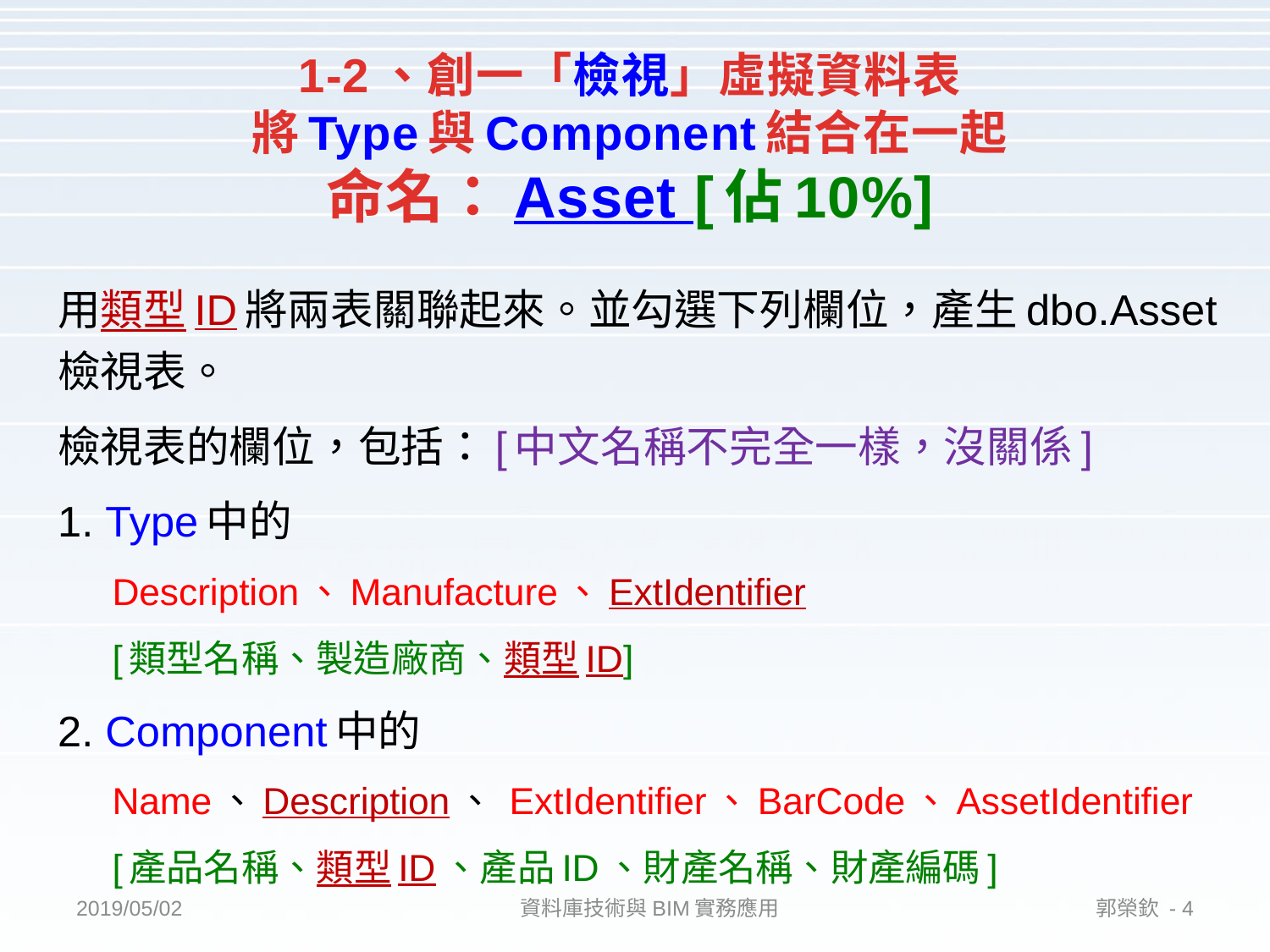

# 1-2、創一「檢視」虛擬資料表 將Type與Component結合在一起 命名：Asset [佔10%]
用類型ID將兩表關聯起來。並勾選下列欄位，產生dbo.Asset檢視表。
檢視表的欄位，包括：[中文名稱不完全一樣，沒關係]
1. Type中的
Description、Manufacture、ExtIdentifier
[類型名稱、製造廠商、類型ID]
2. Component中的
Name、Description、 ExtIdentifier、BarCode、AssetIdentifier
[產品名稱、類型ID、產品ID、財產名稱、財產編碼]

2019/05/02
資料庫技術與BIM實務應用
郭榮欽 - 4